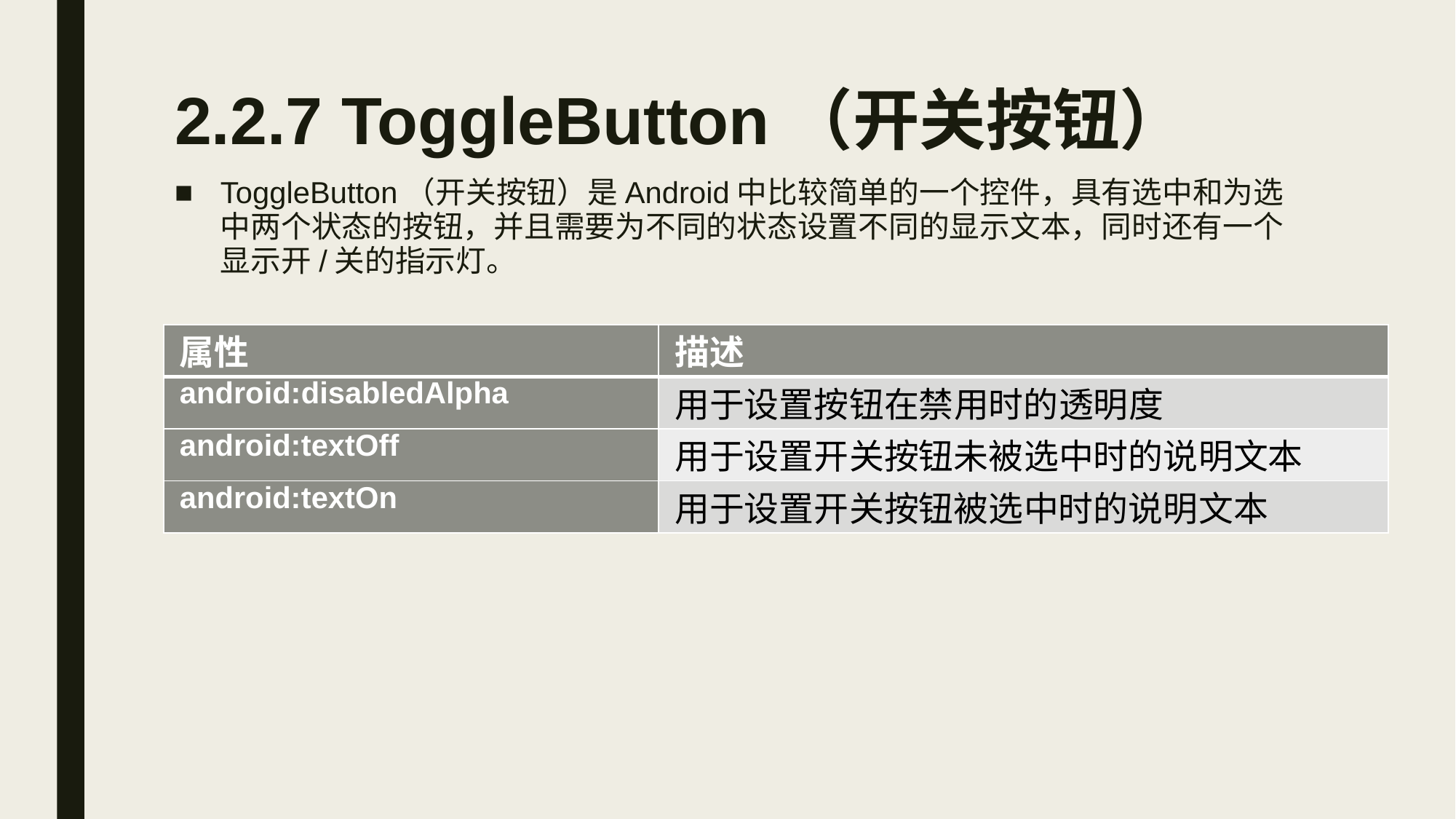

# 2.2.7 ToggleButton（开关按钮）
ToggleButton（开关按钮）是Android中比较简单的一个控件，具有选中和为选中两个状态的按钮，并且需要为不同的状态设置不同的显示文本，同时还有一个显示开/关的指示灯。
| 属性 | 描述 |
| --- | --- |
| android:disabledAlpha | 用于设置按钮在禁用时的透明度 |
| android:textOff | 用于设置开关按钮未被选中时的说明文本 |
| android:textOn | 用于设置开关按钮被选中时的说明文本 |